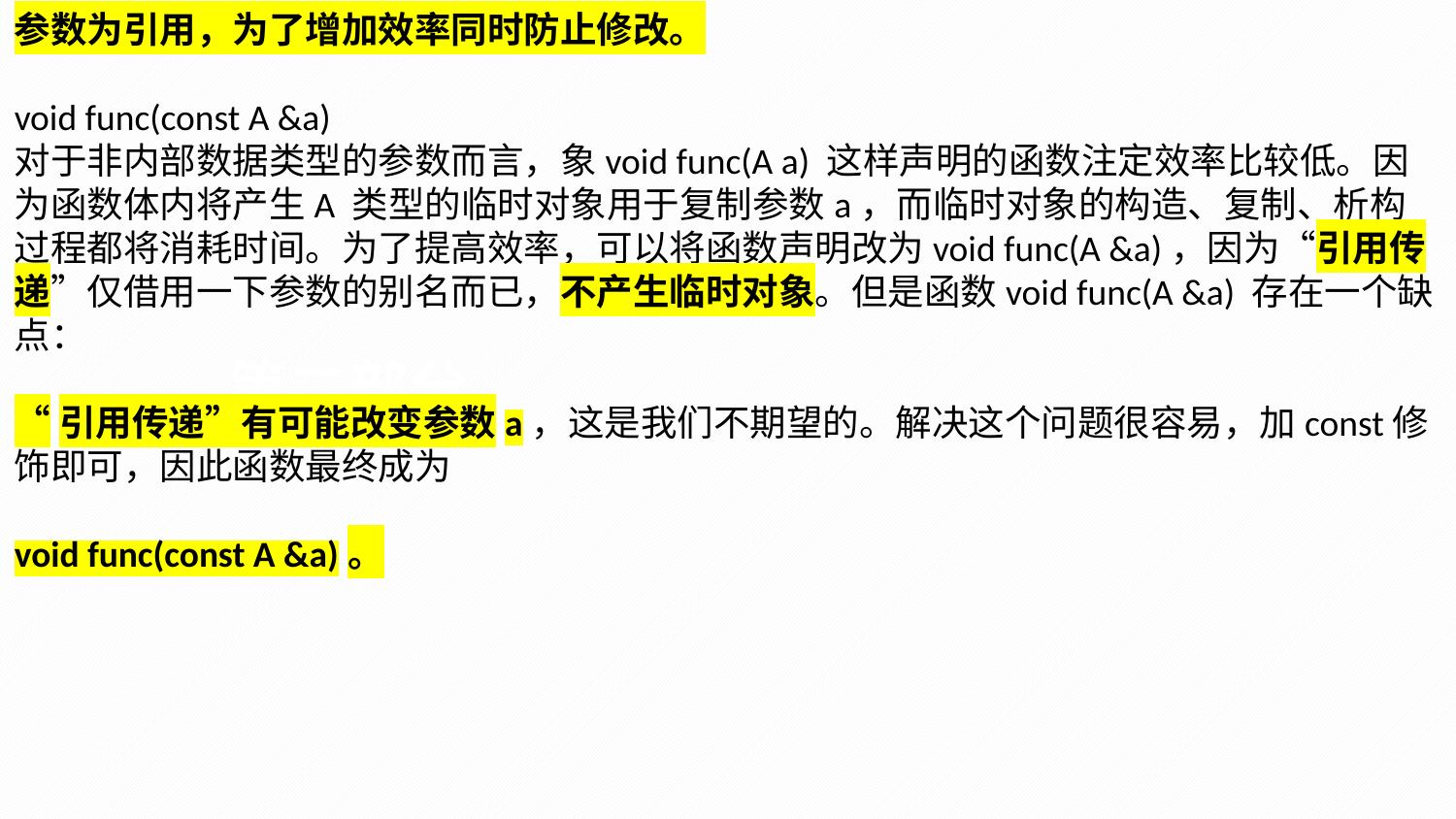

参数为引用，为了增加效率同时防止修改。

void func(const A &a)
对于非内部数据类型的参数而言，象void func(A a) 这样声明的函数注定效率比较低。因为函数体内将产生A 类型的临时对象用于复制参数a，而临时对象的构造、复制、析构过程都将消耗时间。为了提高效率，可以将函数声明改为void func(A &a)，因为“引用传递”仅借用一下参数的别名而已，不产生临时对象。但是函数void func(A &a) 存在一个缺点：

“引用传递”有可能改变参数a，这是我们不期望的。解决这个问题很容易，加const修饰即可，因此函数最终成为

void func(const A &a)。
第二部分